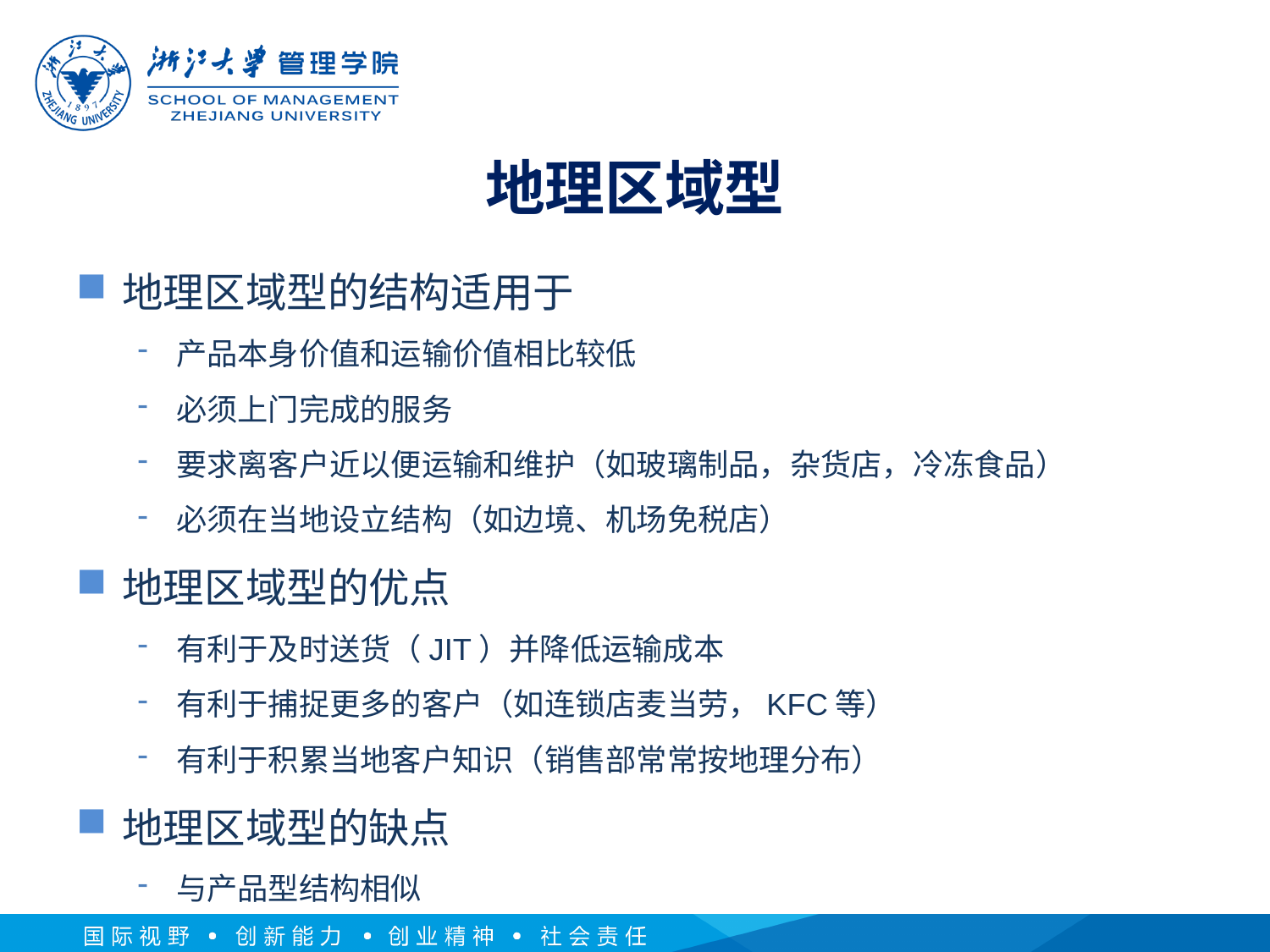

# 地理区域型
地理区域型的结构适用于
产品本身价值和运输价值相比较低
必须上门完成的服务
要求离客户近以便运输和维护（如玻璃制品，杂货店，冷冻食品）
必须在当地设立结构（如边境、机场免税店）
地理区域型的优点
有利于及时送货（JIT）并降低运输成本
有利于捕捉更多的客户（如连锁店麦当劳，KFC等）
有利于积累当地客户知识（销售部常常按地理分布）
地理区域型的缺点
与产品型结构相似